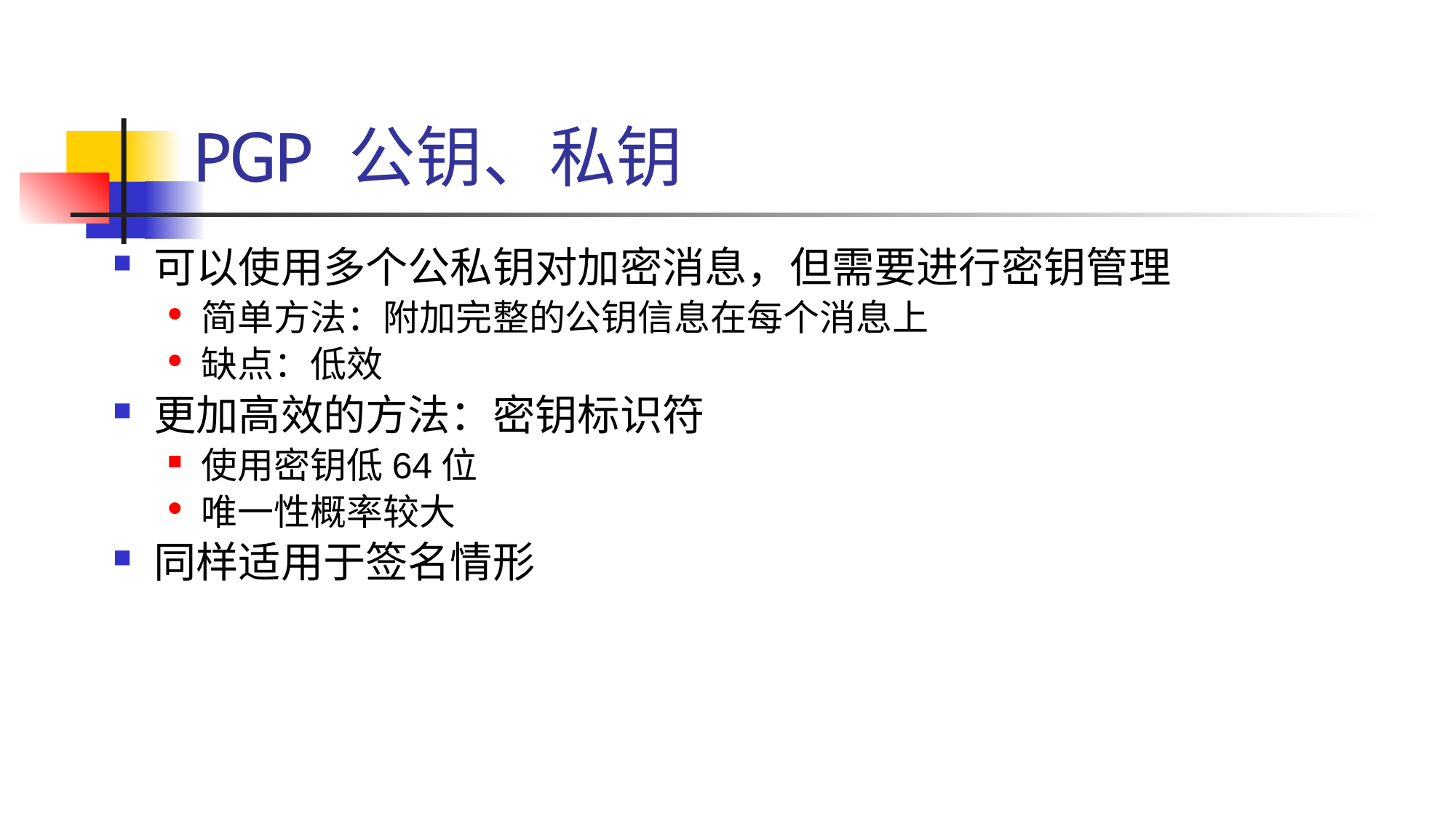

# PGP 公钥、私钥
可以使用多个公私钥对加密消息，但需要进行密钥管理
简单方法：附加完整的公钥信息在每个消息上
缺点：低效
更加高效的方法：密钥标识符
使用密钥低64位
唯一性概率较大
同样适用于签名情形